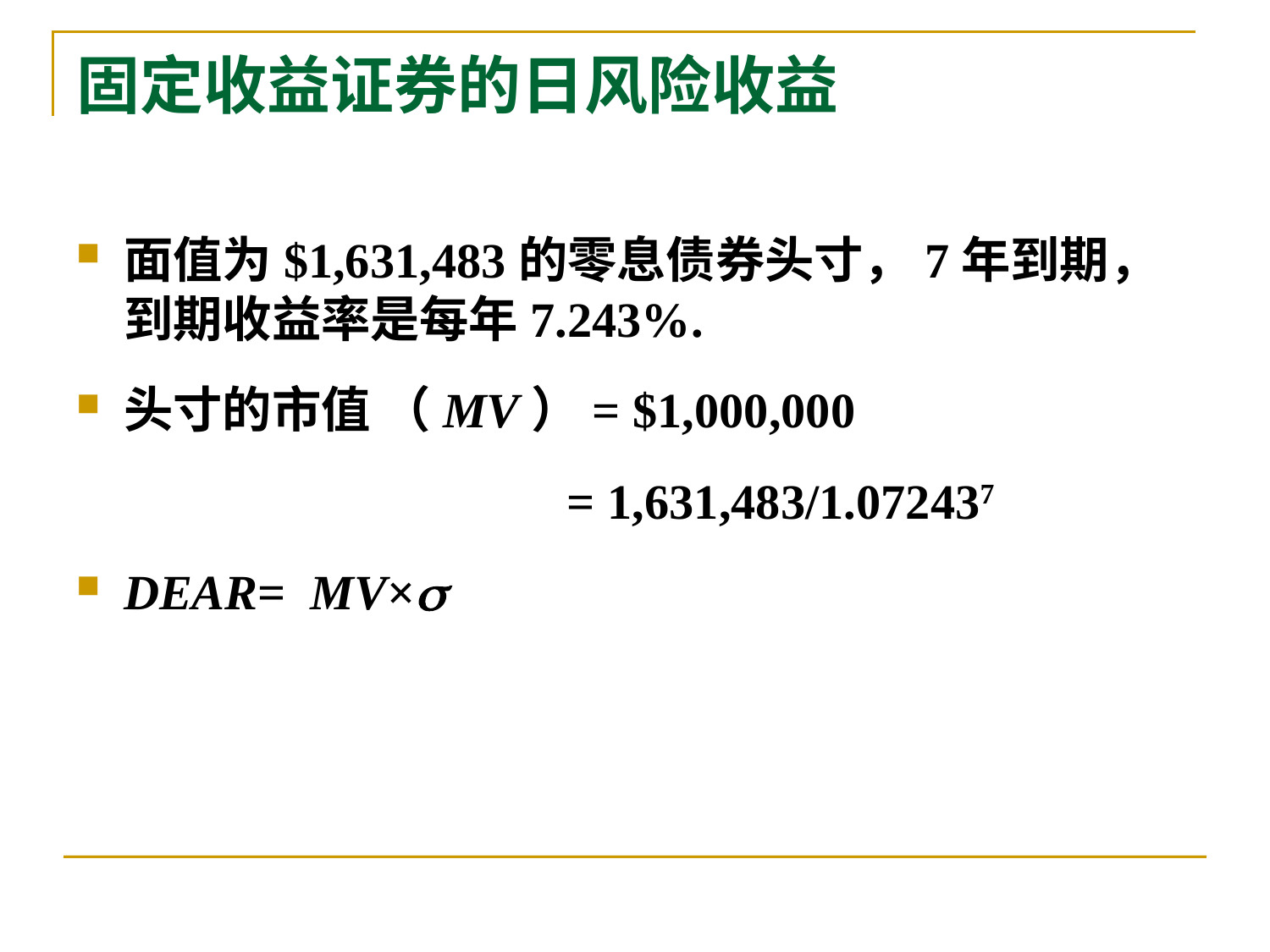

# 固定收益证券的日风险收益
面值为$1,631,483的零息债券头寸，7年到期，到期收益率是每年7.243%.
头寸的市值 （MV）= $1,000,000
                                        = 1,631,483/1.072437
DEAR=  MV×σ